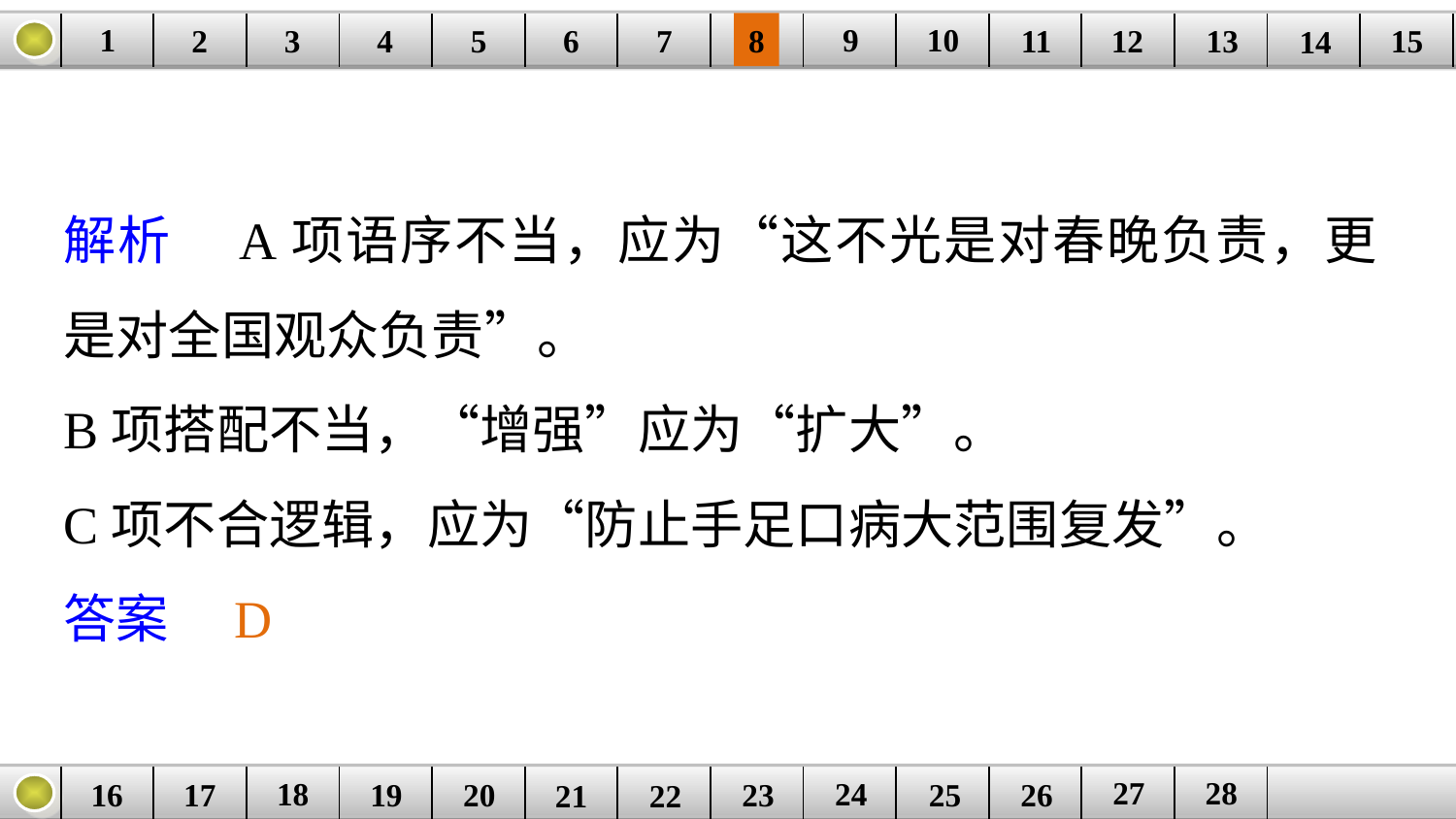

9
10
1
3
4
5
6
8
11
2
12
15
|  |  |  |  |  |  |  |  |  |  |  |  |  |  |  |
| --- | --- | --- | --- | --- | --- | --- | --- | --- | --- | --- | --- | --- | --- | --- |
7
13
14

解析　A项语序不当，应为“这不光是对春晚负责，更是对全国观众负责”。
B项搭配不当，“增强”应为“扩大”。
C项不合逻辑，应为“防止手足口病大范围复发”。
答案　D

27
28
18
24
16
25
26
|  |  |  |  |  |  |  |  |  |  |  |  |  |
| --- | --- | --- | --- | --- | --- | --- | --- | --- | --- | --- | --- | --- |
23
17
19
20
21
22